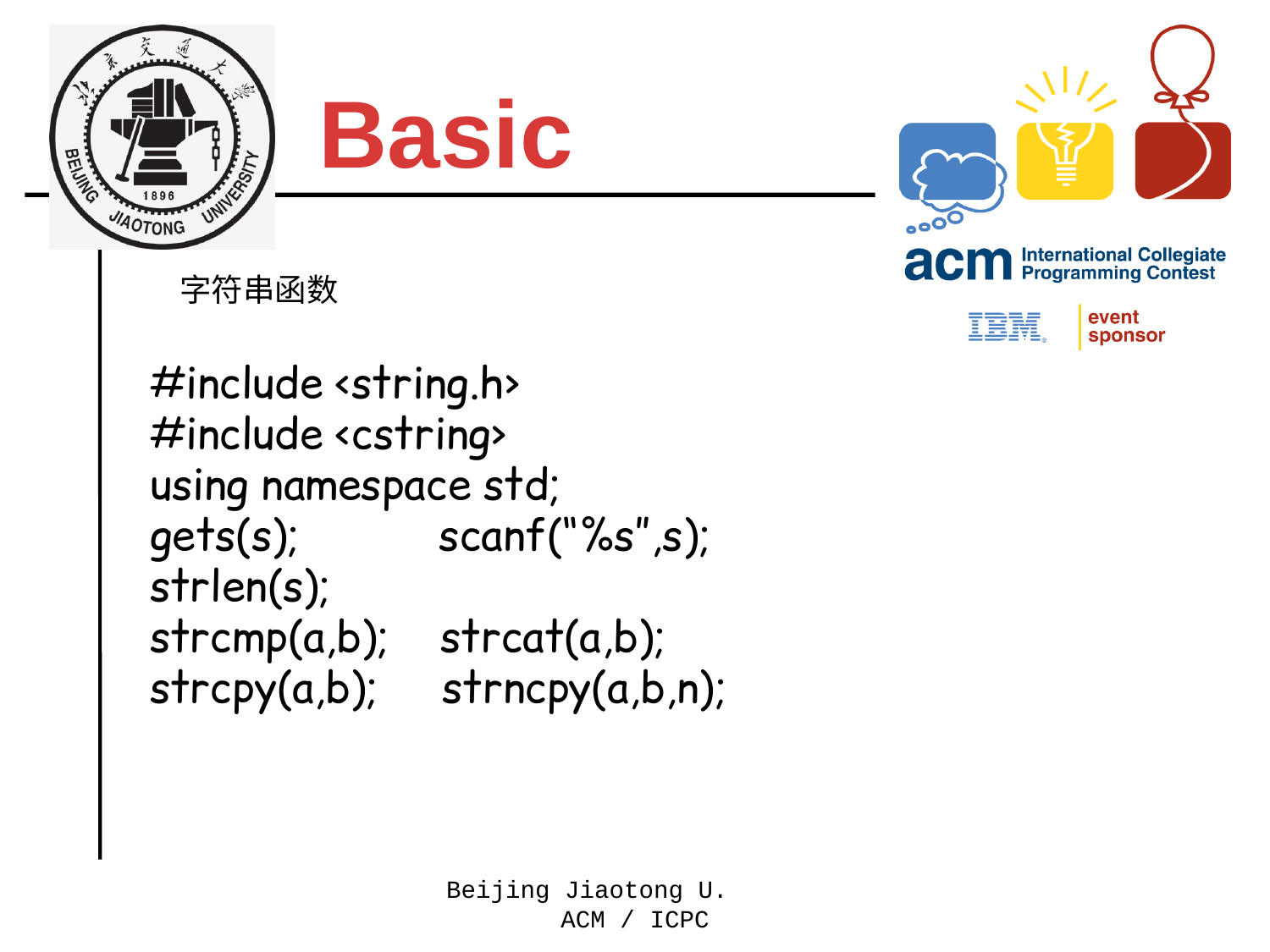

Basic
# 字符串函数
#include <string.h>
#include <cstring>
using namespace std;
gets(s);           scanf(“%s”,s);
strlen(s);
strcmp(a,b);    strcat(a,b);
strcpy(a,b);     strncpy(a,b,n);